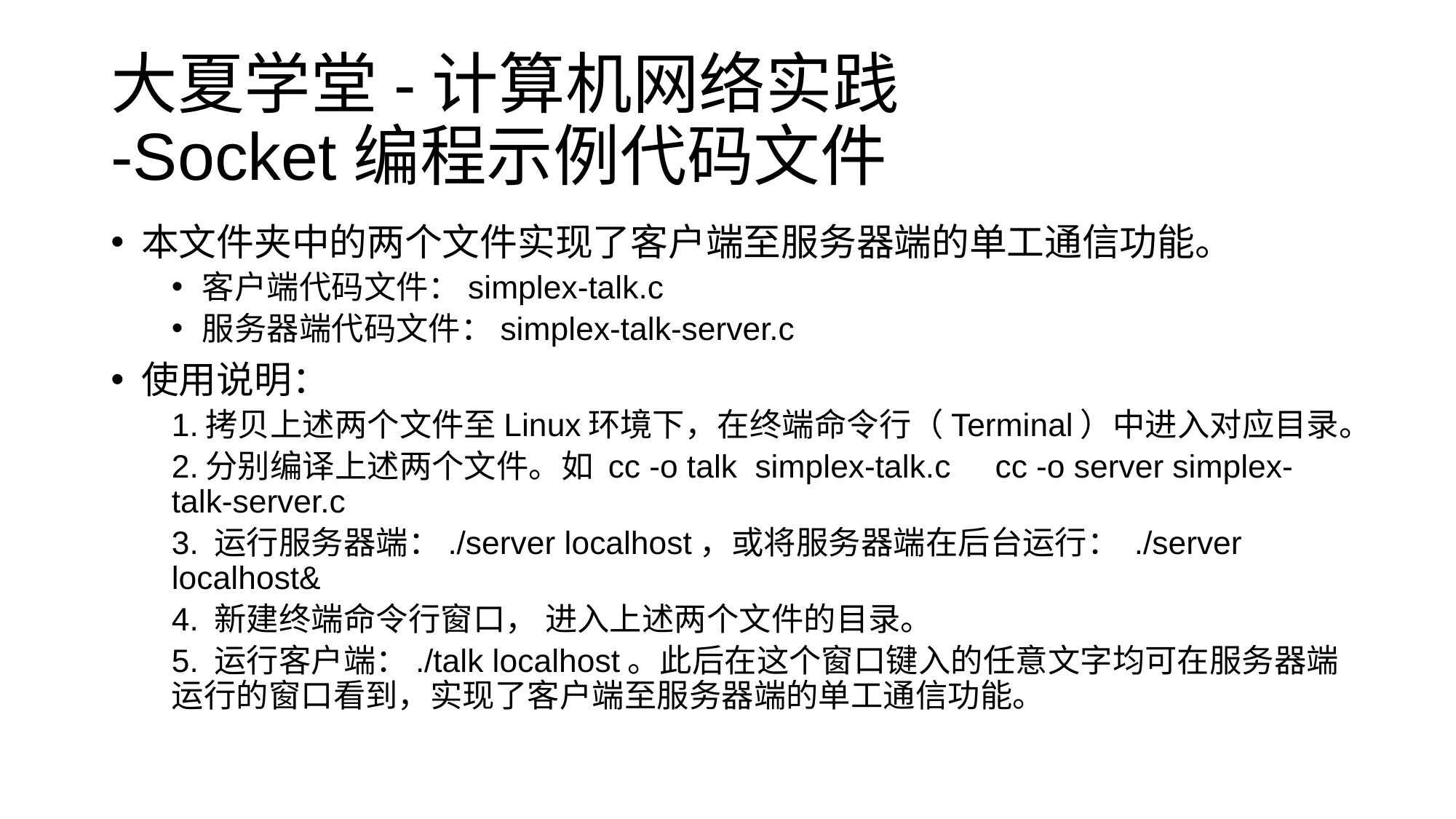

# 大夏学堂-计算机网络实践 -Socket编程示例代码文件
本文件夹中的两个文件实现了客户端至服务器端的单工通信功能。
客户端代码文件：simplex-talk.c
服务器端代码文件：simplex-talk-server.c
使用说明：
1.拷贝上述两个文件至Linux环境下，在终端命令行（Terminal）中进入对应目录。
2.分别编译上述两个文件。如 cc -o talk  simplex-talk.c     cc -o server simplex-talk-server.c
3. 运行服务器端：./server localhost，或将服务器端在后台运行： ./server localhost&
4. 新建终端命令行窗口， 进入上述两个文件的目录。
5. 运行客户端：./talk localhost。此后在这个窗口键入的任意文字均可在服务器端运行的窗口看到，实现了客户端至服务器端的单工通信功能。